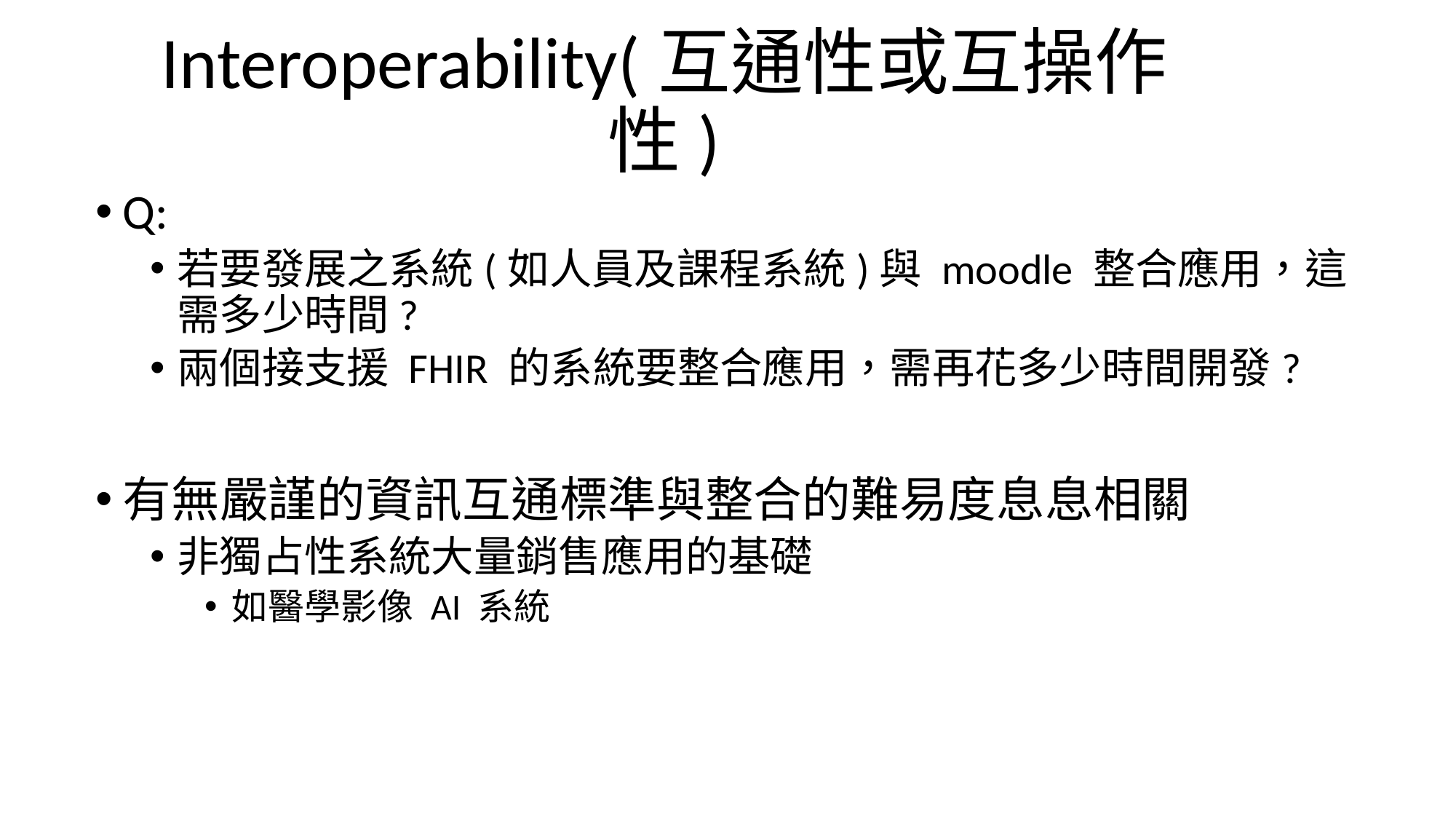

# Interoperability(互通性或互操作性)
Q:
若要發展之系統(如人員及課程系統)與 moodle 整合應用，這需多少時間?
兩個接支援 FHIR 的系統要整合應用，需再花多少時間開發?

有無嚴謹的資訊互通標準與整合的難易度息息相關
非獨占性系統大量銷售應用的基礎
如醫學影像 AI 系統